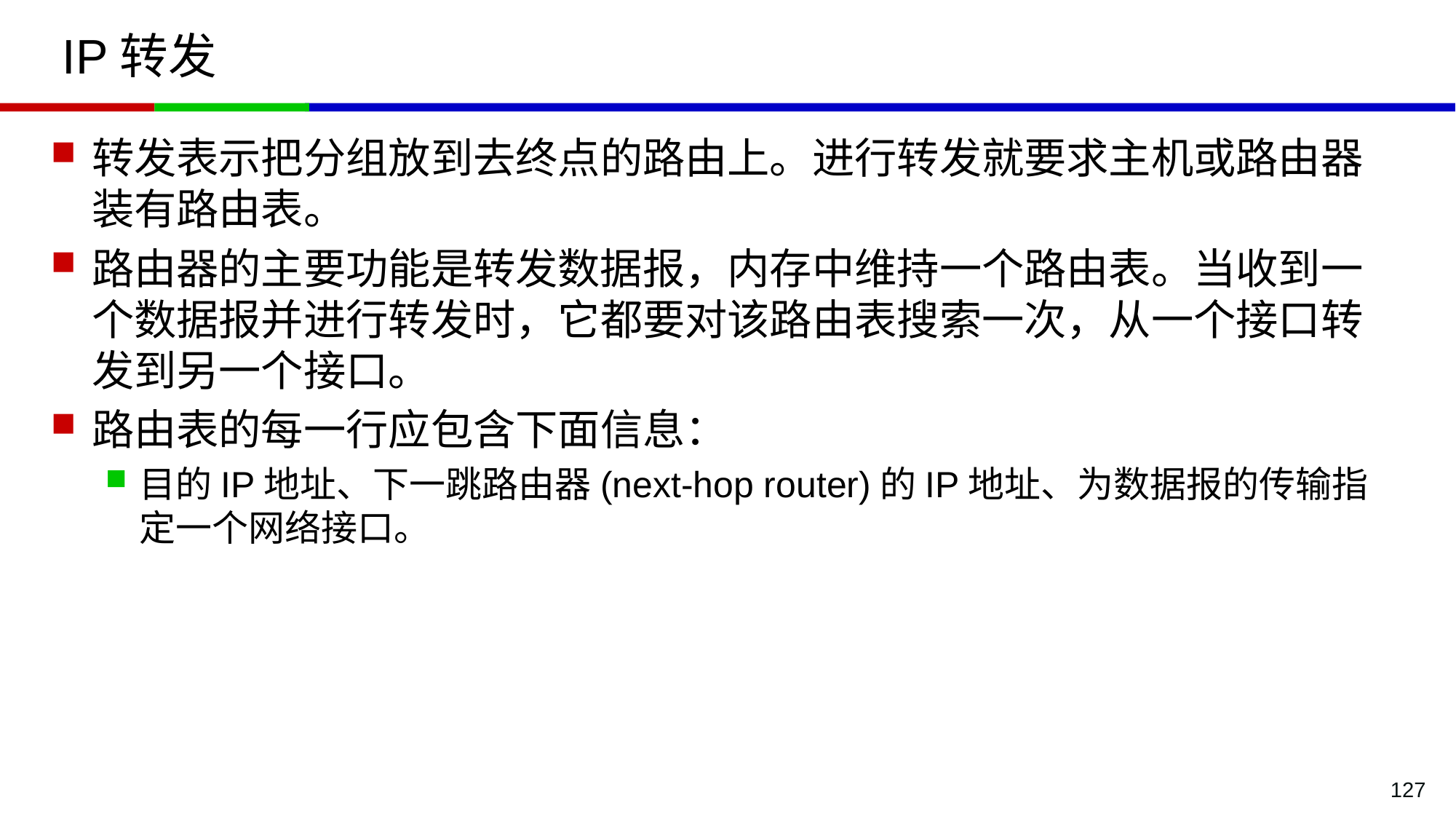

# IP转发
转发表示把分组放到去终点的路由上。进行转发就要求主机或路由器装有路由表。
路由器的主要功能是转发数据报，内存中维持一个路由表。当收到一个数据报并进行转发时，它都要对该路由表搜索一次，从一个接口转发到另一个接口。
路由表的每一行应包含下面信息：
目的IP地址、下一跳路由器(next-hop router)的IP地址、为数据报的传输指定一个网络接口。
127